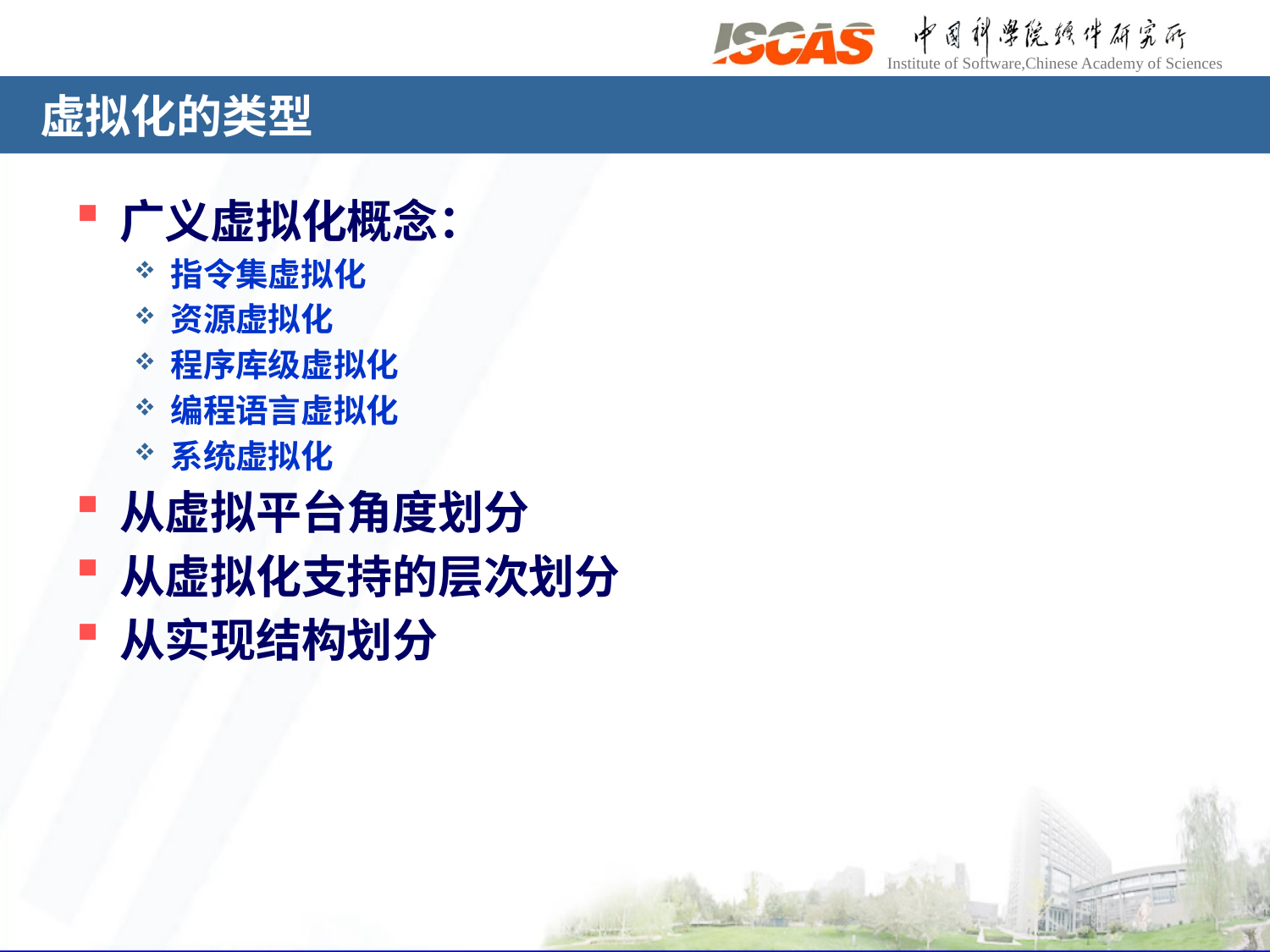

# 虚拟化的类型
广义虚拟化概念：
指令集虚拟化
资源虚拟化
程序库级虚拟化
编程语言虚拟化
系统虚拟化
从虚拟平台角度划分
从虚拟化支持的层次划分
从实现结构划分